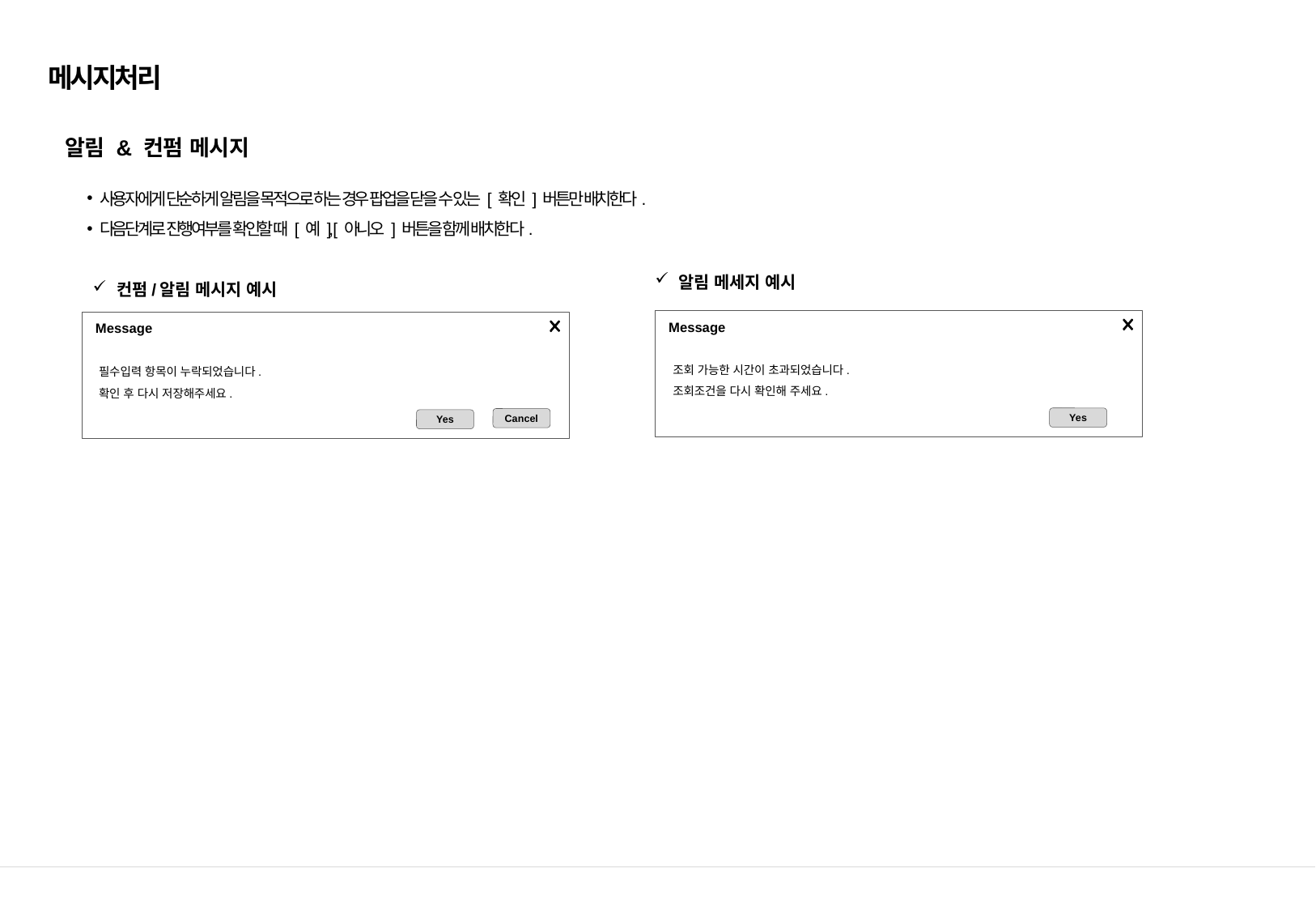

# 메시지처리
알림 & 컨펌 메시지
사용자에게 단순하게 알림을 목적으로 하는 경우 팝업을 닫을 수 있는 [ 확인 ] 버튼만 배치한다.
다음단계로 진행여부를 확인할 때 [ 예 ], [ 아니오 ] 버튼을 함께 배치한다.
알림 메세지 예시
컨펌/알림 메시지 예시

Message

조회 가능한 시간이 초과되었습니다.
조회조건을 다시 확인해 주세요.

Message

필수입력 항목이 누락되었습니다.
확인 후 다시 저장해주세요.
Yes
Yes
Cancel